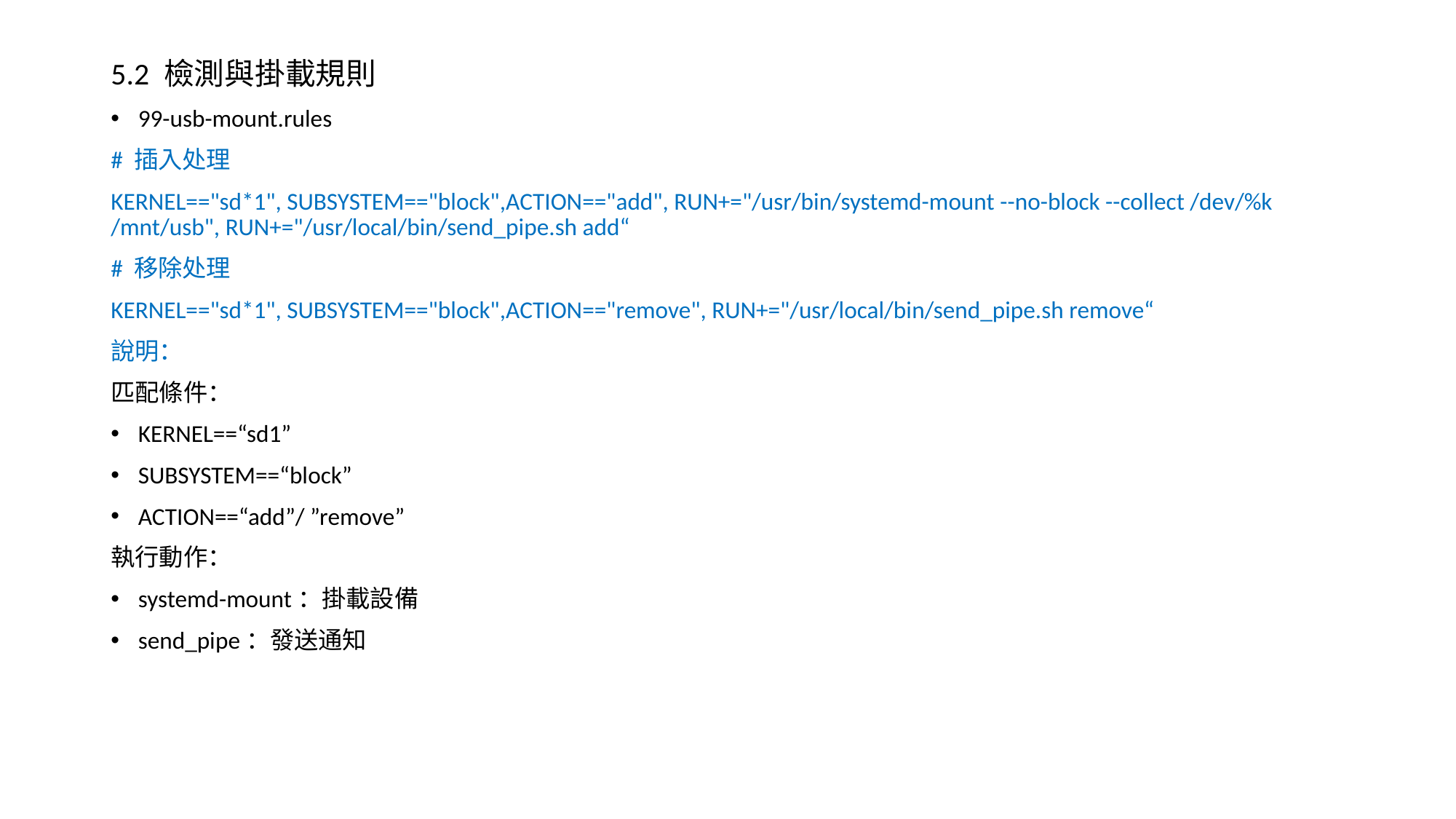

5.2 檢測與掛載規則
99-usb-mount.rules
# 插入处理
KERNEL=="sd*1", SUBSYSTEM=="block",ACTION=="add", RUN+="/usr/bin/systemd-mount --no-block --collect /dev/%k /mnt/usb", RUN+="/usr/local/bin/send_pipe.sh add“
# 移除处理
KERNEL=="sd*1", SUBSYSTEM=="block",ACTION=="remove", RUN+="/usr/local/bin/send_pipe.sh remove“
說明：
匹配條件：
KERNEL==“sd1”
SUBSYSTEM==“block”
ACTION==“add”/ ”remove”
執行動作：
systemd-mount：掛載設備
send_pipe：發送通知